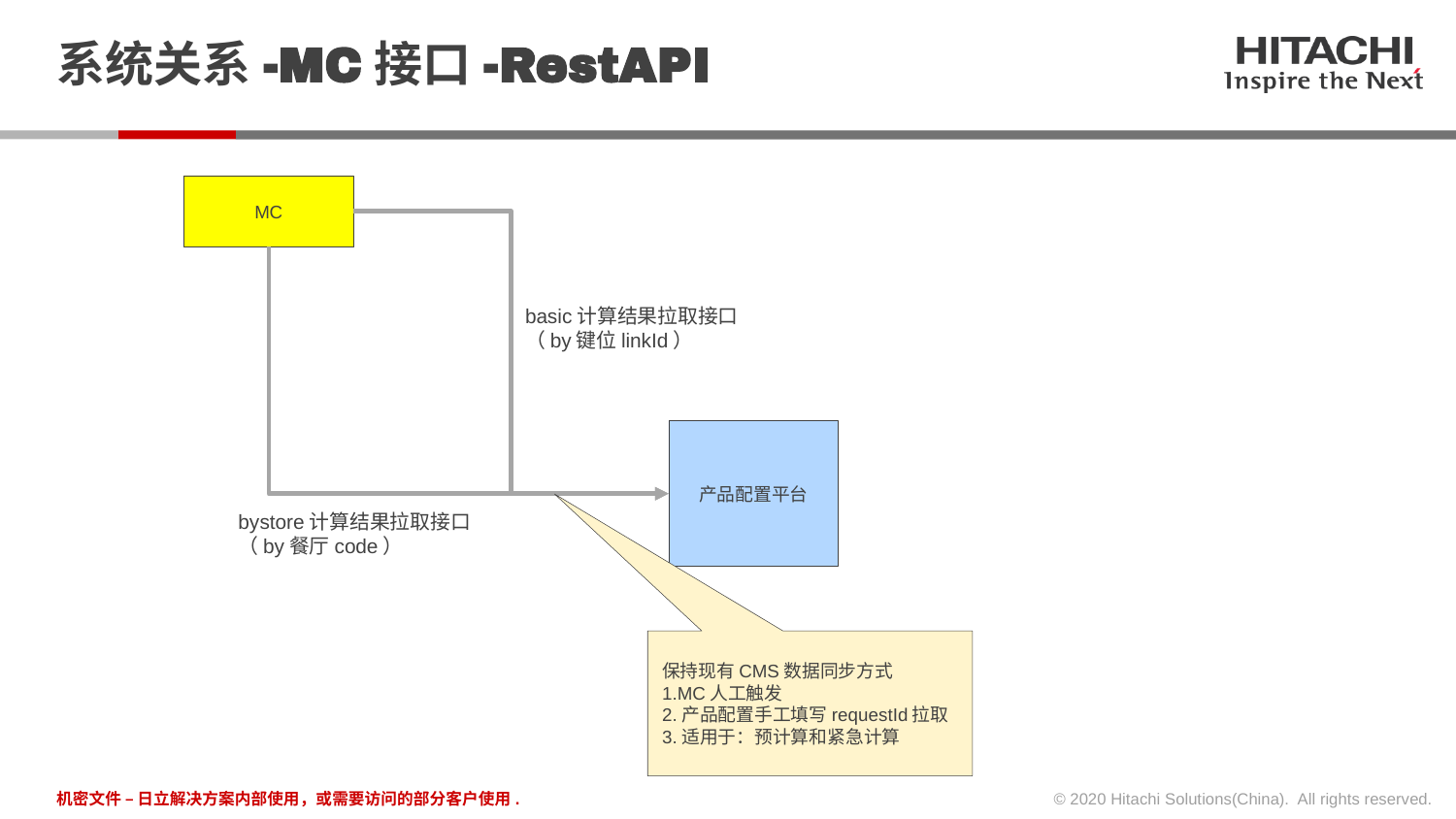

# 系统关系-MC接口-RestAPI
MC
basic计算结果拉取接口
（by键位linkId）
产品配置平台
bystore计算结果拉取接口
（by餐厅code）
保持现有CMS数据同步方式
1.MC人工触发
2.产品配置手工填写requestId拉取
3.适用于：预计算和紧急计算